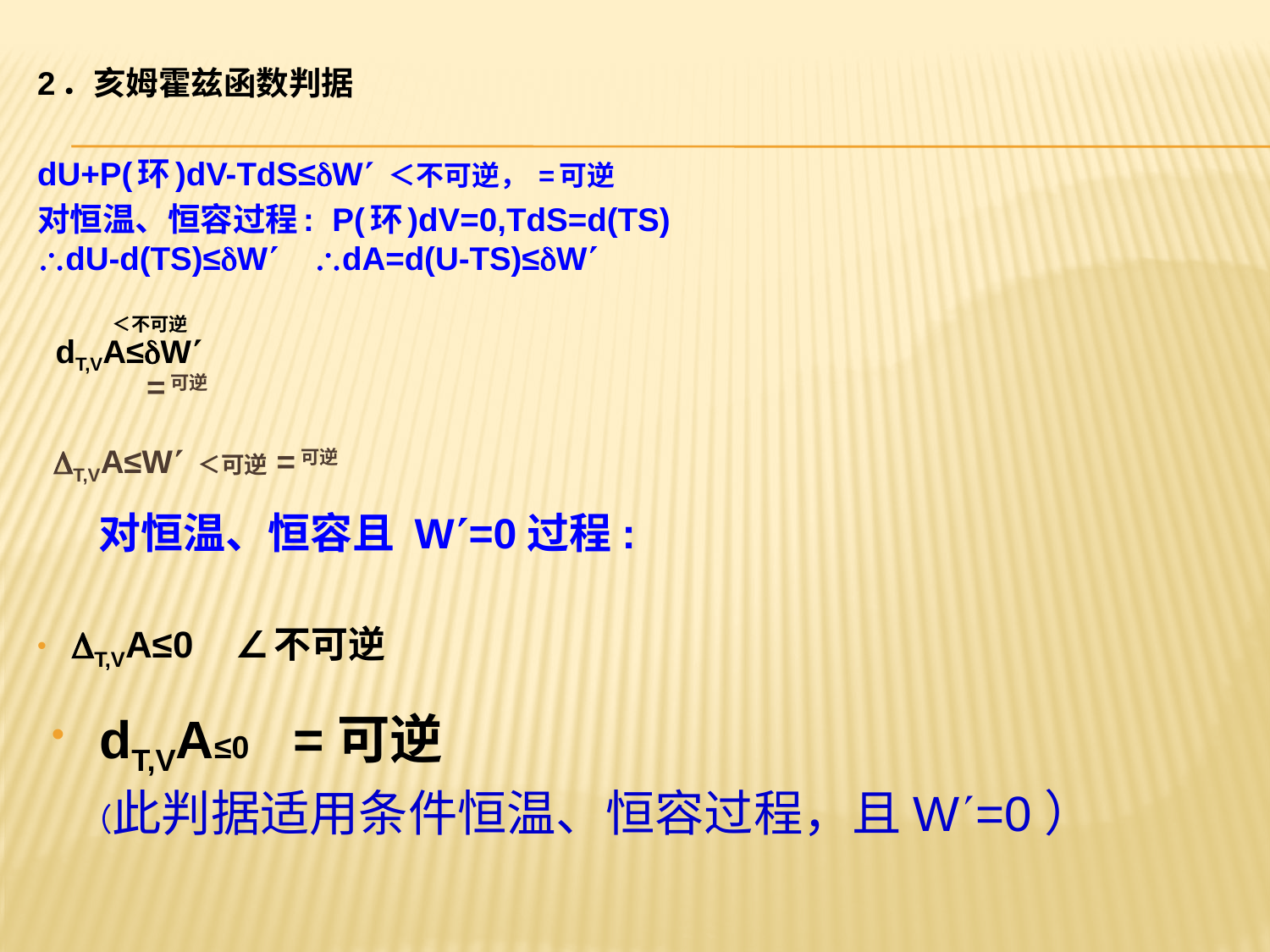

2．亥姆霍兹函数判据

dU+P(环)dV-TdS≤δW′ ＜不可逆， =可逆
对恒温、恒容过程:  P(环)dV=0,TdS=d(TS)
∴dU-d(TS)≤δW′      ∴dA=d(U-TS)≤δW′
                 ＜不可逆
  dT,VA≤δW′
            =可逆

   ΔT,VA≤W′ ＜可逆 =可逆

ΔT,VA≤0    ∠不可逆

对恒温、恒容且 W′=0过程:

dT,VA≤0     =可逆
（此判据适用条件恒温、恒容过程，且W′=0）